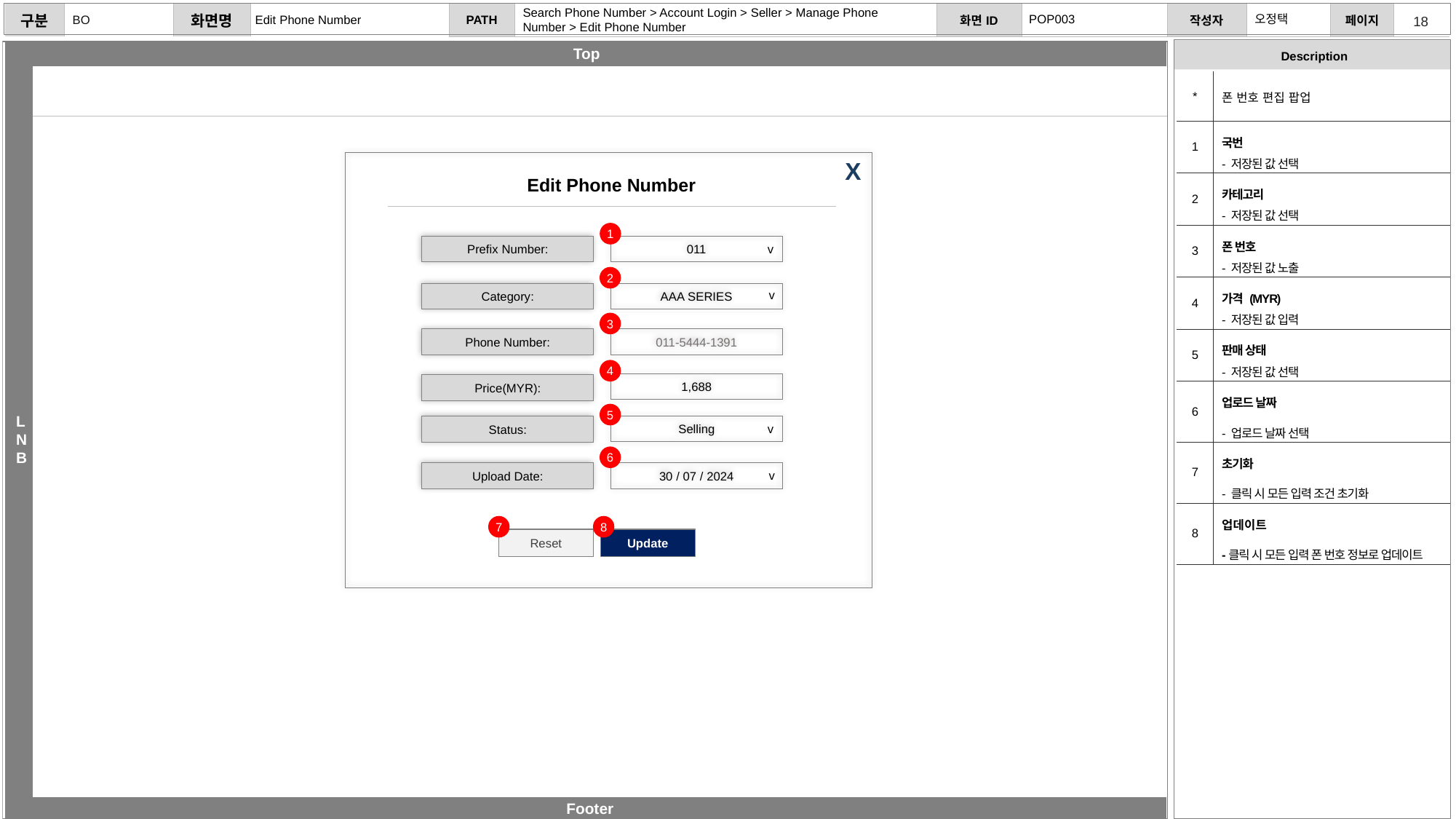

Search Phone Number > Account Login > Seller > Manage Phone
Number > Edit Phone Number
POP003
오정택
BO
Edit Phone Number
| \* | 폰 번호 편집 팝업 |
| --- | --- |
| 1 | 국번 - 저장된 값 선택 |
| 2 | 카테고리 - 저장된 값 선택 |
| 3 | 폰 번호 - 저장된 값 노출 |
| 4 | 가격 (MYR) - 저장된 값 입력 |
| 5 | 판매 상태 - 저장된 값 선택 |
| 6 | 업로드 날짜 - 업로드 날짜 선택 |
| 7 | 초기화 - 클릭 시 모든 입력 조건 초기화 |
| 8 | 업데이트 -클릭 시 모든 입력 폰 번호 정보로 업데이트 |
X

Edit Phone Number
1
Prefix Number:
011
v
2
v
Category:
AAA SERIES
3
Phone Number:
011-5444-1391
4
1,688
Price(MYR):
5
v
Selling
Status:
6
Upload Date:
30 / 07 / 2024
v
7
8
Reset
Update